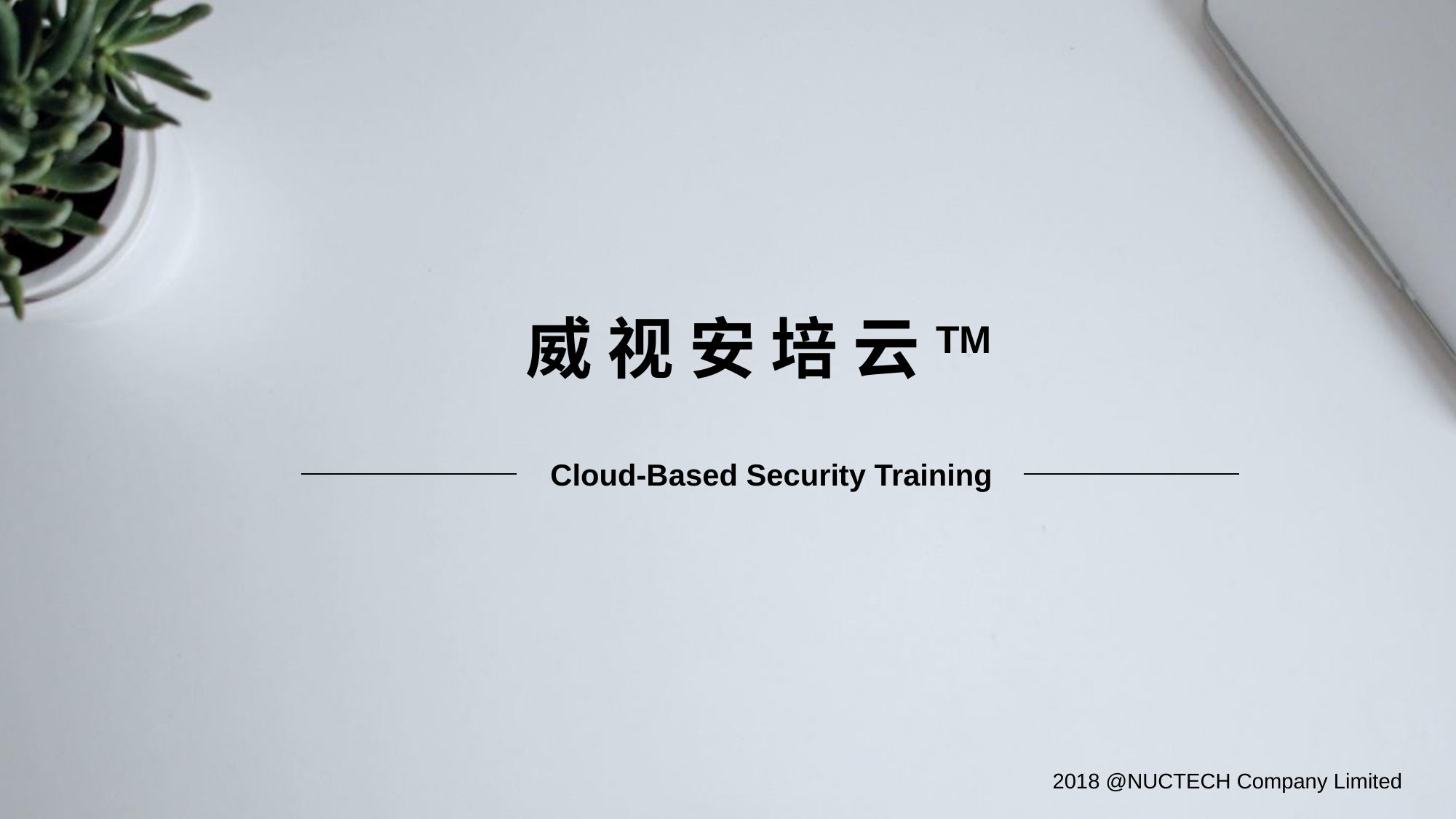

威 视 安 培 云TM

Cloud-Based Security Training

2018 @NUCTECH Company Limited